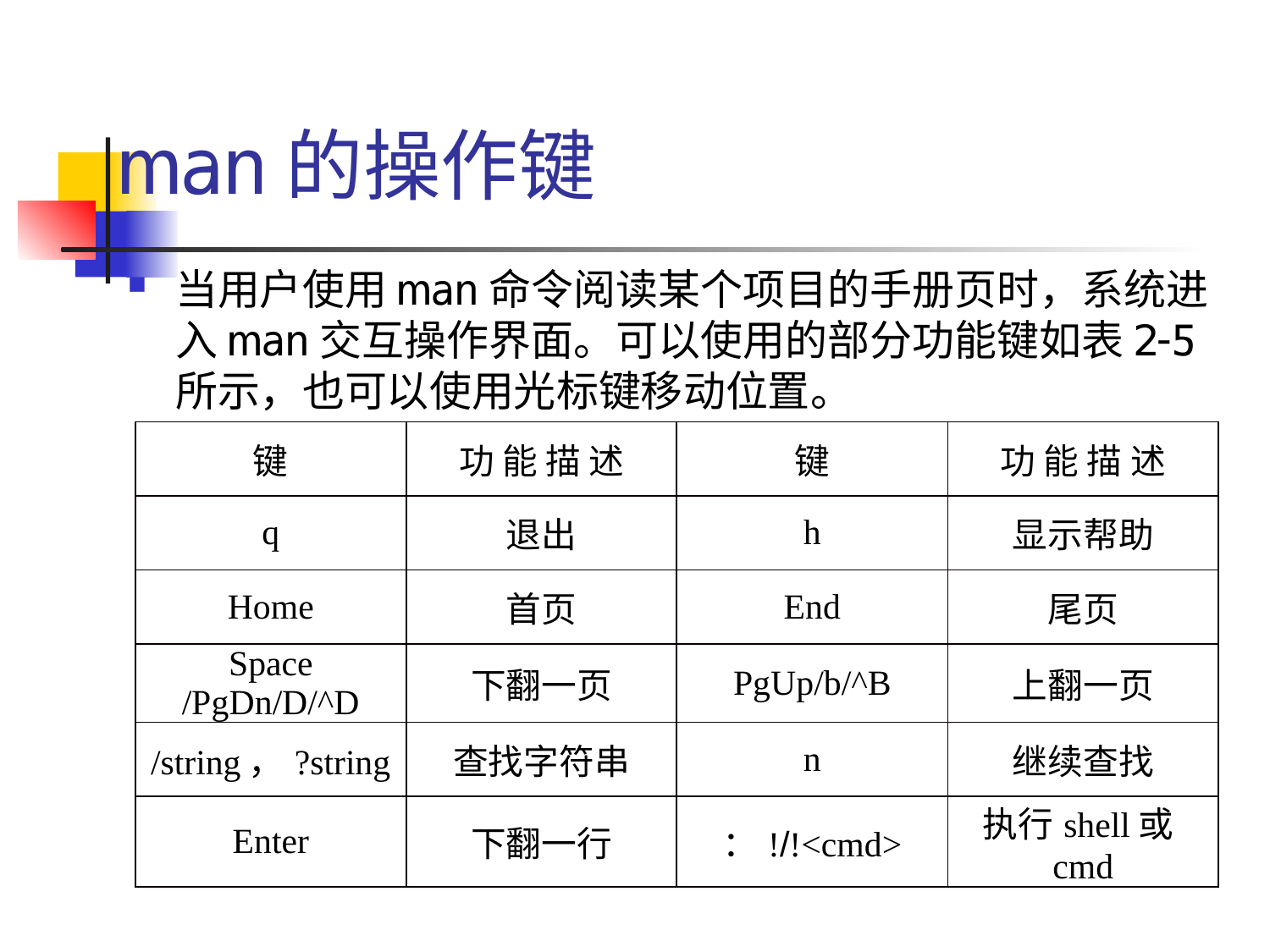

# man的操作键
当用户使用man命令阅读某个项目的手册页时，系统进入man交互操作界面。可以使用的部分功能键如表2-5所示，也可以使用光标键移动位置。
| 键 | 功 能 描 述 | 键 | 功 能 描 述 |
| --- | --- | --- | --- |
| q | 退出 | h | 显示帮助 |
| Home | 首页 | End | 尾页 |
| Space /PgDn/D/^D | 下翻一页 | PgUp/b/^B | 上翻一页 |
| /string，?string | 查找字符串 | n | 继续查找 |
| Enter | 下翻一行 | ：!/!<cmd> | 执行shell或cmd |